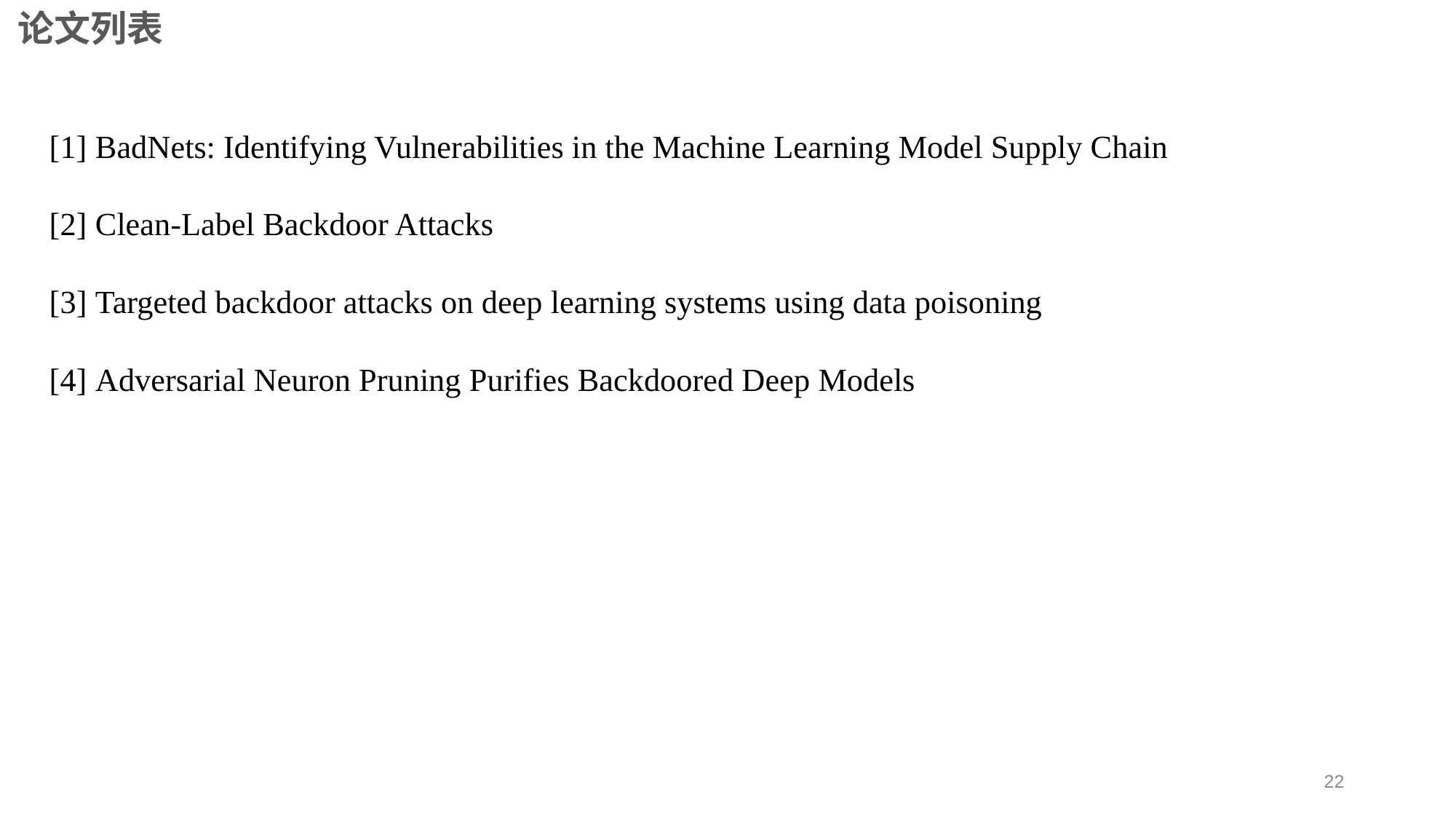

论文列表

[1] BadNets: Identifying Vulnerabilities in the Machine Learning Model Supply Chain

[2] Clean-Label Backdoor Attacks

[3] Targeted backdoor attacks on deep learning systems using data poisoning

[4] Adversarial Neuron Pruning Purifies Backdoored Deep Models

22